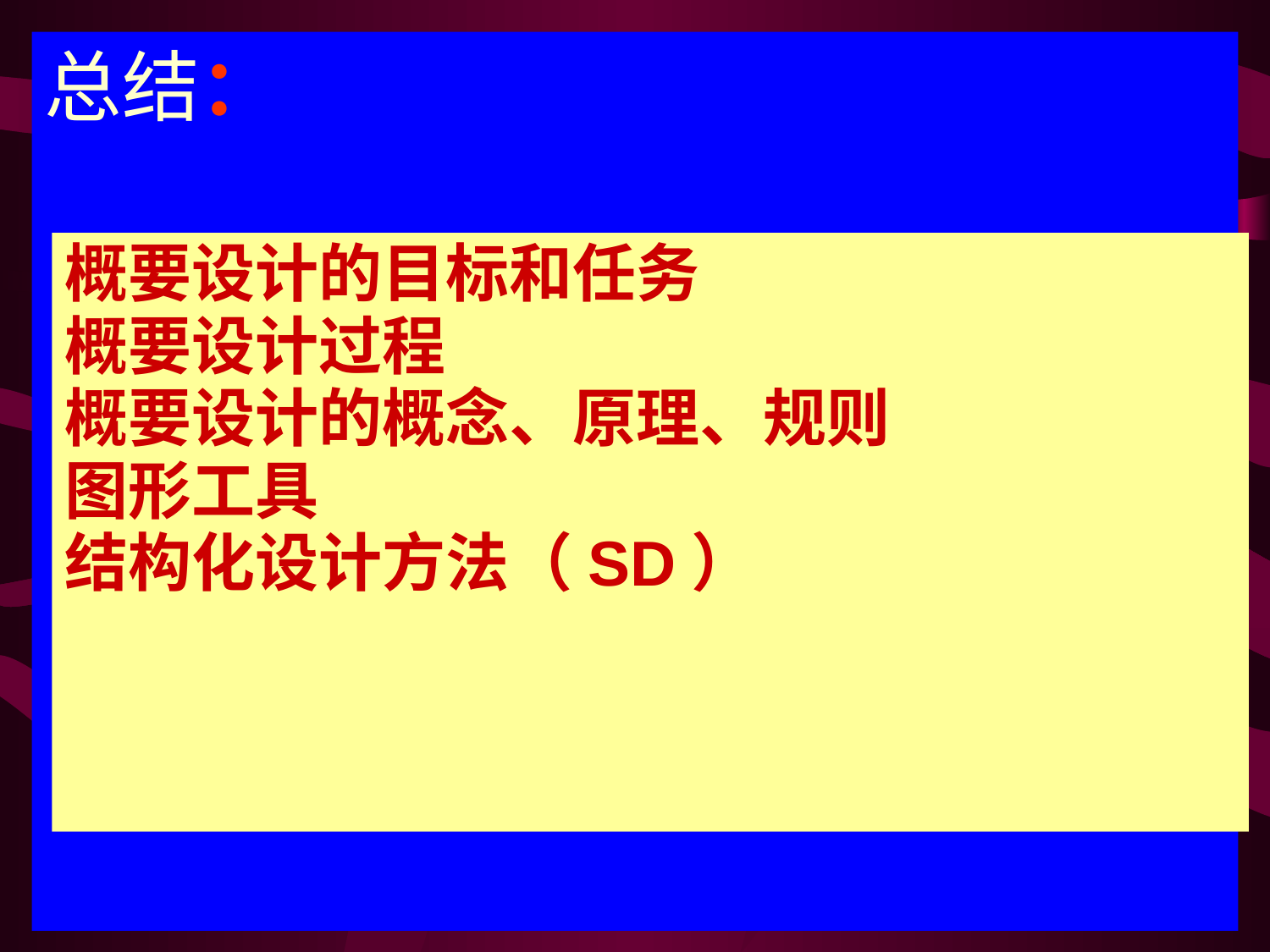

总结：

概要设计的目标和任务
概要设计过程
概要设计的概念、原理、规则
图形工具
结构化设计方法（SD）

156